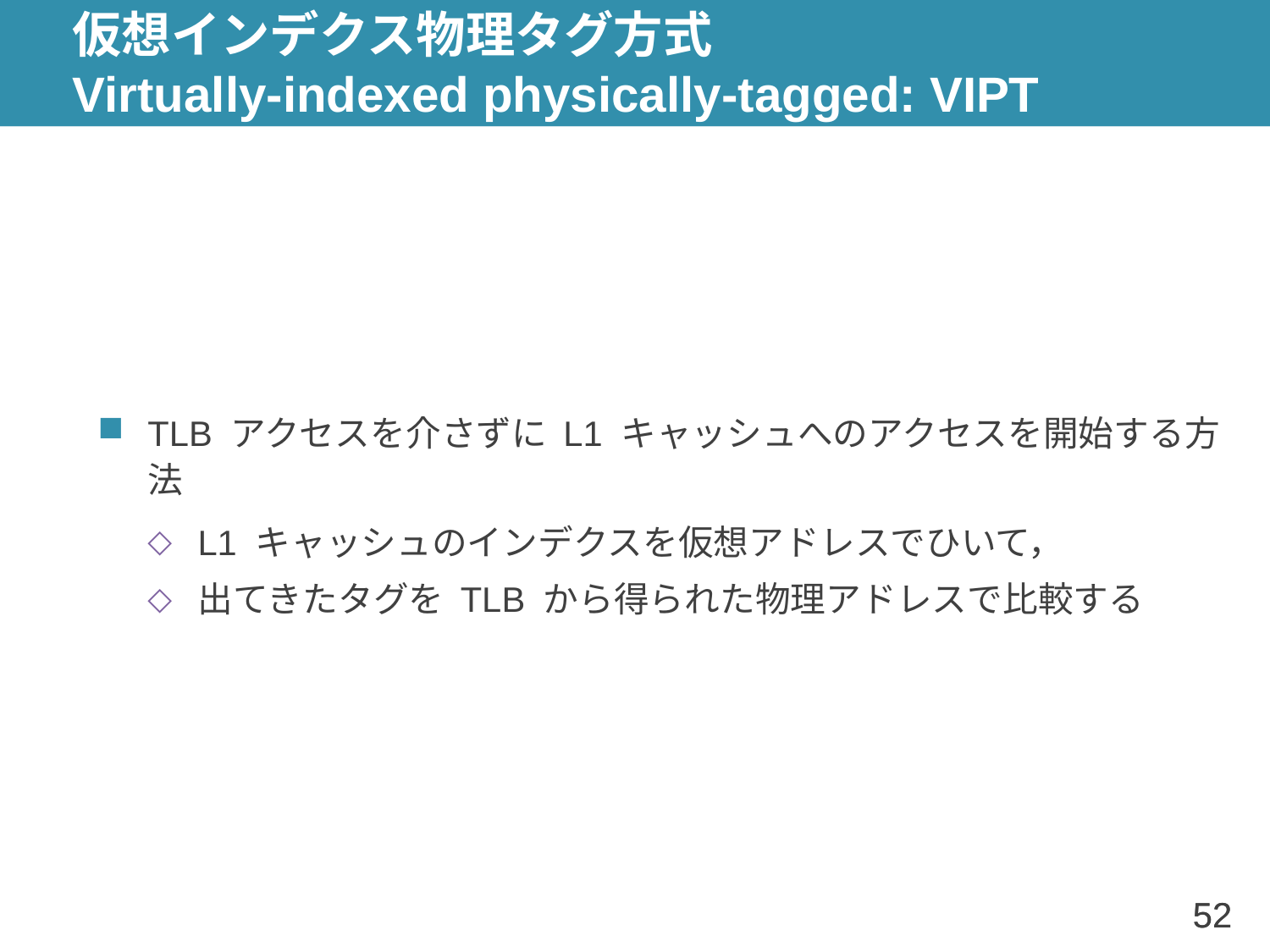

# 仮想インデクス物理タグ方式 Virtually-indexed physically-tagged: VIPT
TLB アクセスを介さずに L1 キャッシュへのアクセスを開始する方法
L1 キャッシュのインデクスを仮想アドレスでひいて，
出てきたタグを TLB から得られた物理アドレスで比較する